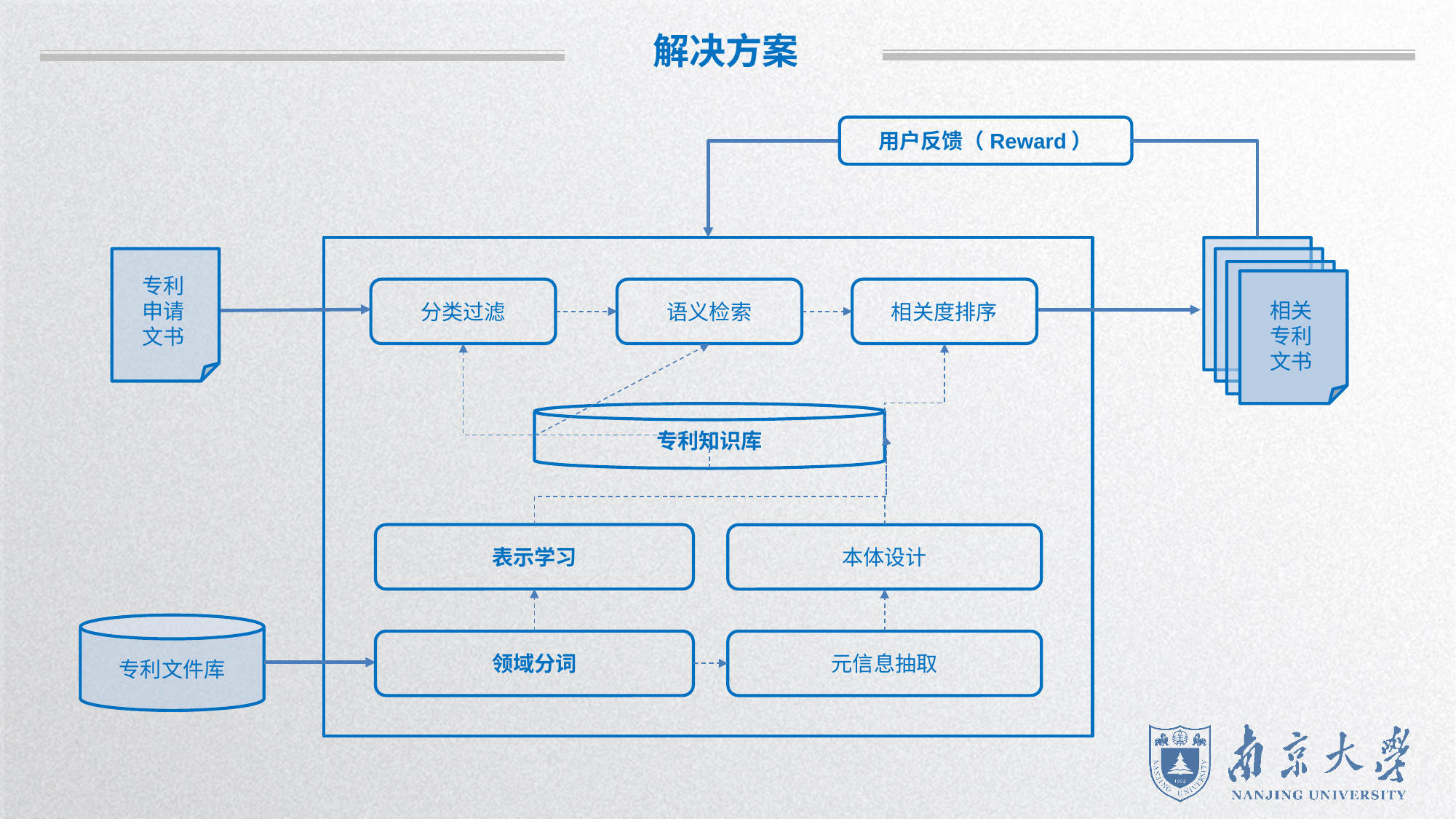

解决方案
用户反馈（Reward）

专利
申请
文书

分类过滤
语义检索
相关度排序
相关
专利
文书
专利知识库
表示学习
本体设计
专利文件库
领域分词
元信息抽取